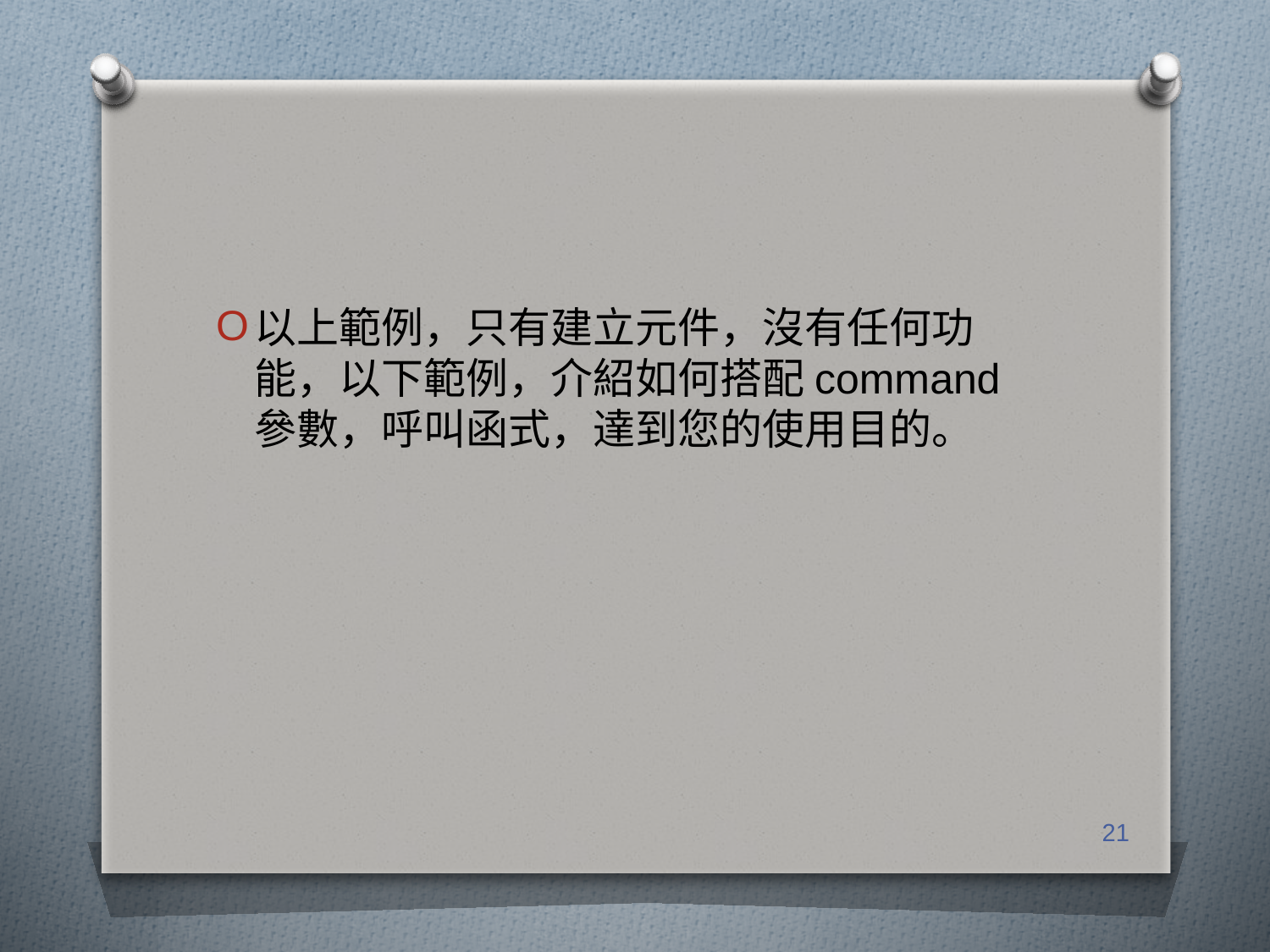

#
以上範例，只有建立元件，沒有任何功能，以下範例，介紹如何搭配command參數，呼叫函式，達到您的使用目的。
21